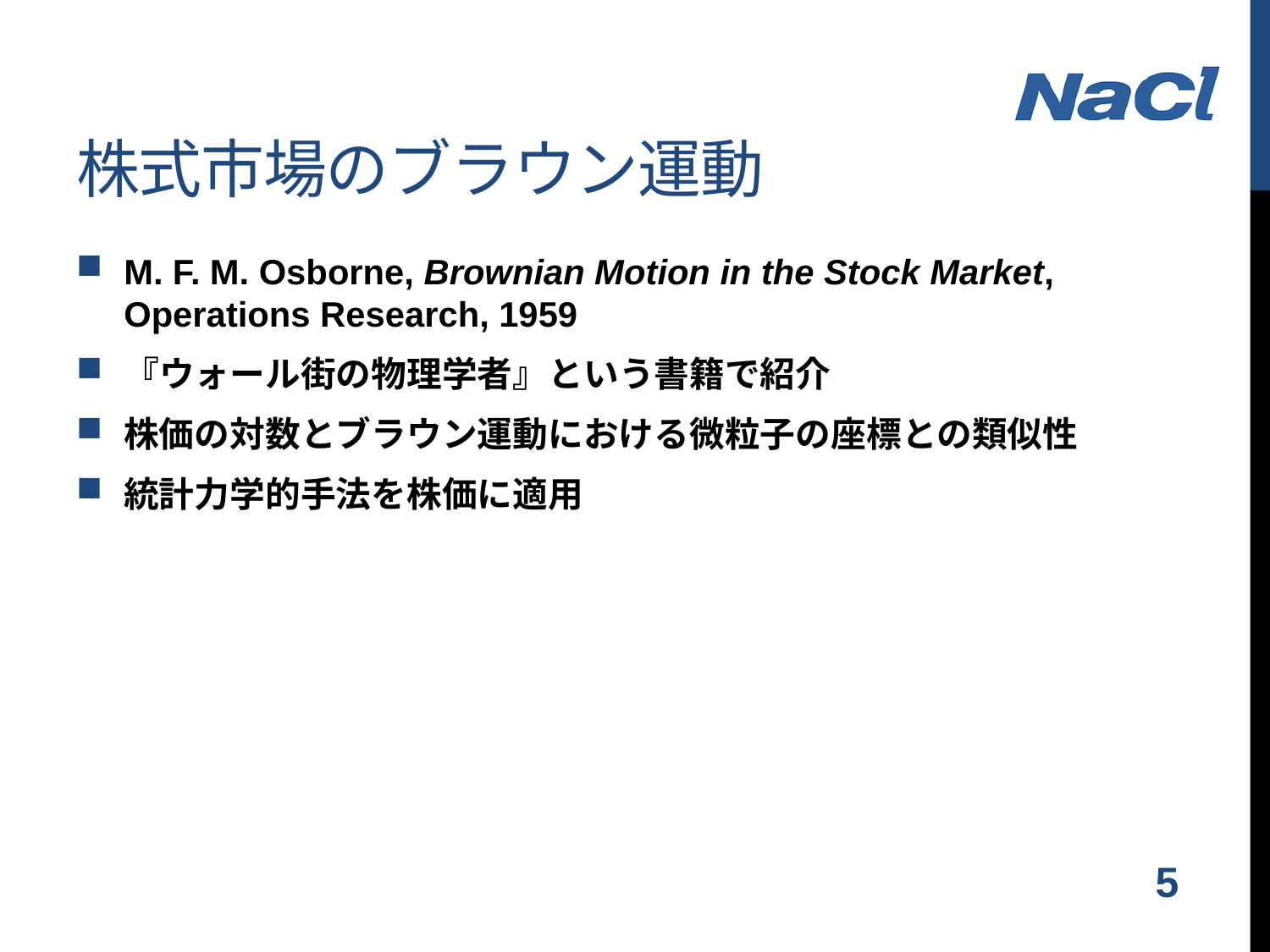

# 株式市場のブラウン運動
M. F. M. Osborne, Brownian Motion in the Stock Market,
Operations Research, 1959
『ウォール街の物理学者』という書籍で紹介
株価の対数とブラウン運動における微粒子の座標との類似性
統計力学的手法を株価に適用
5